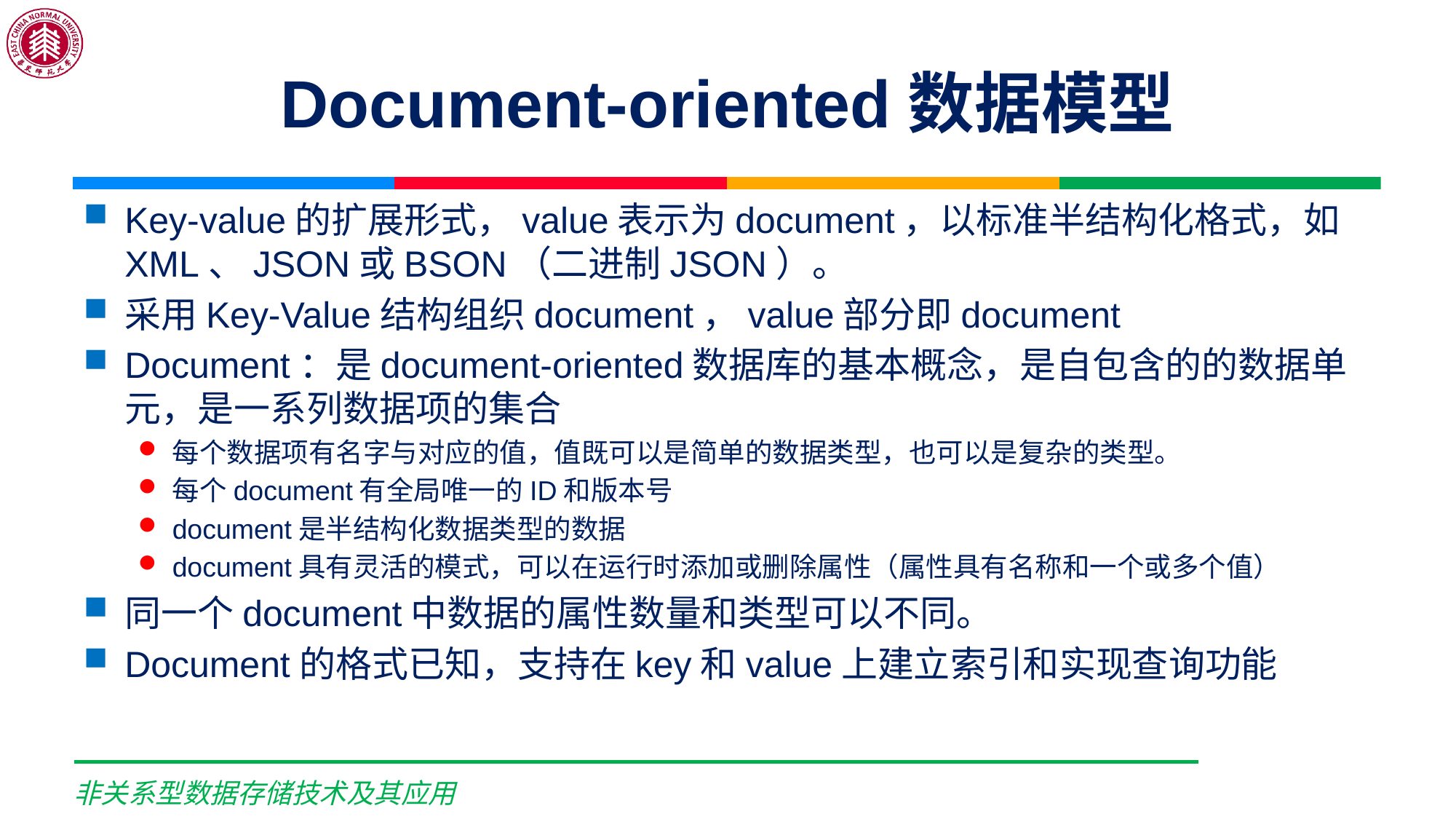

# Document-oriented数据模型
Key-value的扩展形式，value表示为document，以标准半结构化格式，如XML、JSON或BSON（二进制JSON）。
采用Key-Value结构组织document，value部分即document
Document：是document-oriented数据库的基本概念，是自包含的的数据单元，是一系列数据项的集合
每个数据项有名字与对应的值，值既可以是简单的数据类型，也可以是复杂的类型。
每个document有全局唯一的ID和版本号
document是半结构化数据类型的数据
document具有灵活的模式，可以在运行时添加或删除属性（属性具有名称和一个或多个值）
同一个document中数据的属性数量和类型可以不同。
Document的格式已知，支持在key和value上建立索引和实现查询功能